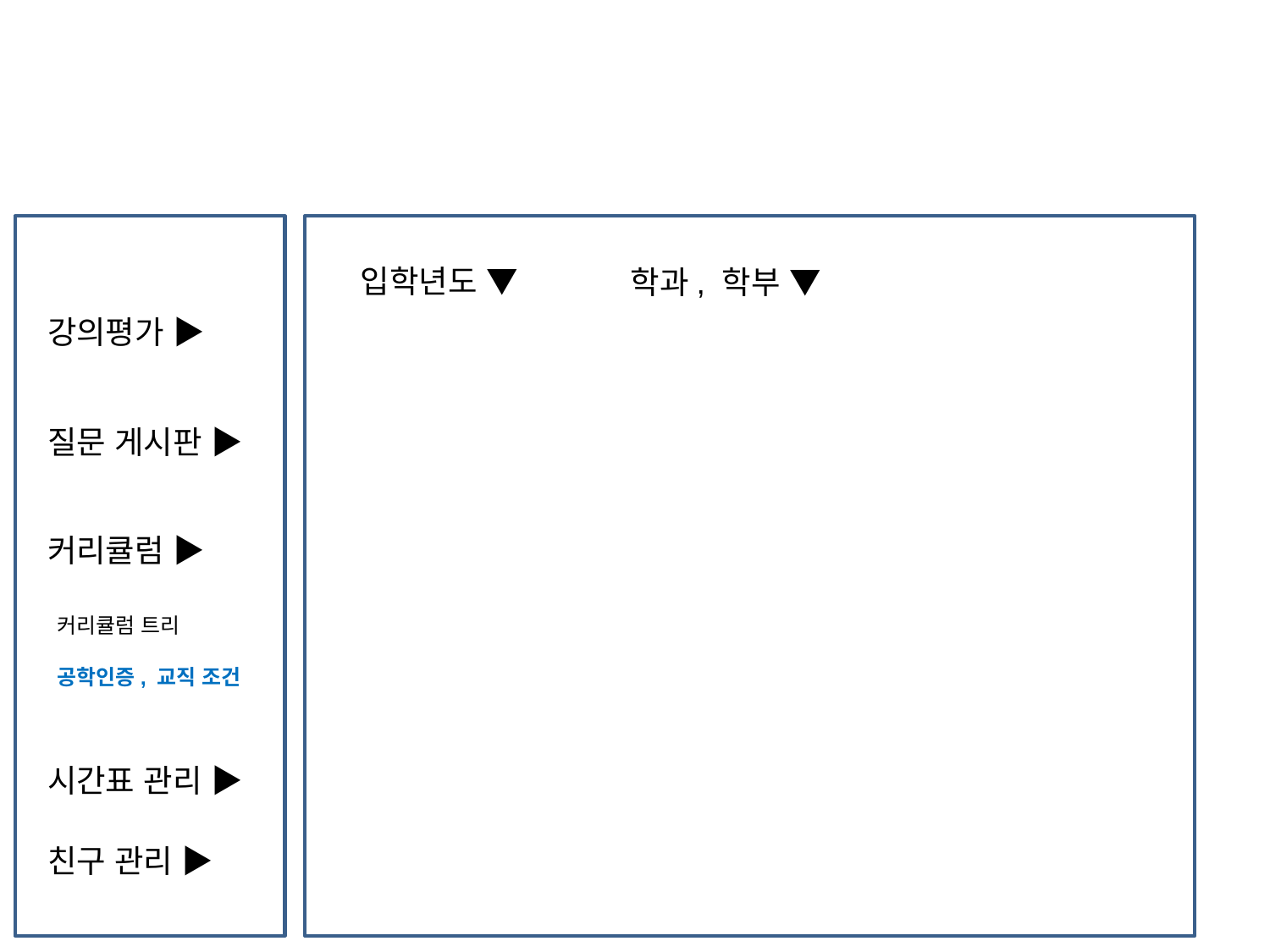

입학년도 ▼
학과, 학부 ▼
강의평가 ▶
질문 게시판 ▶
커리큘럼 ▶
커리큘럼 트리
공학인증, 교직 조건
시간표 관리 ▶
친구 관리 ▶